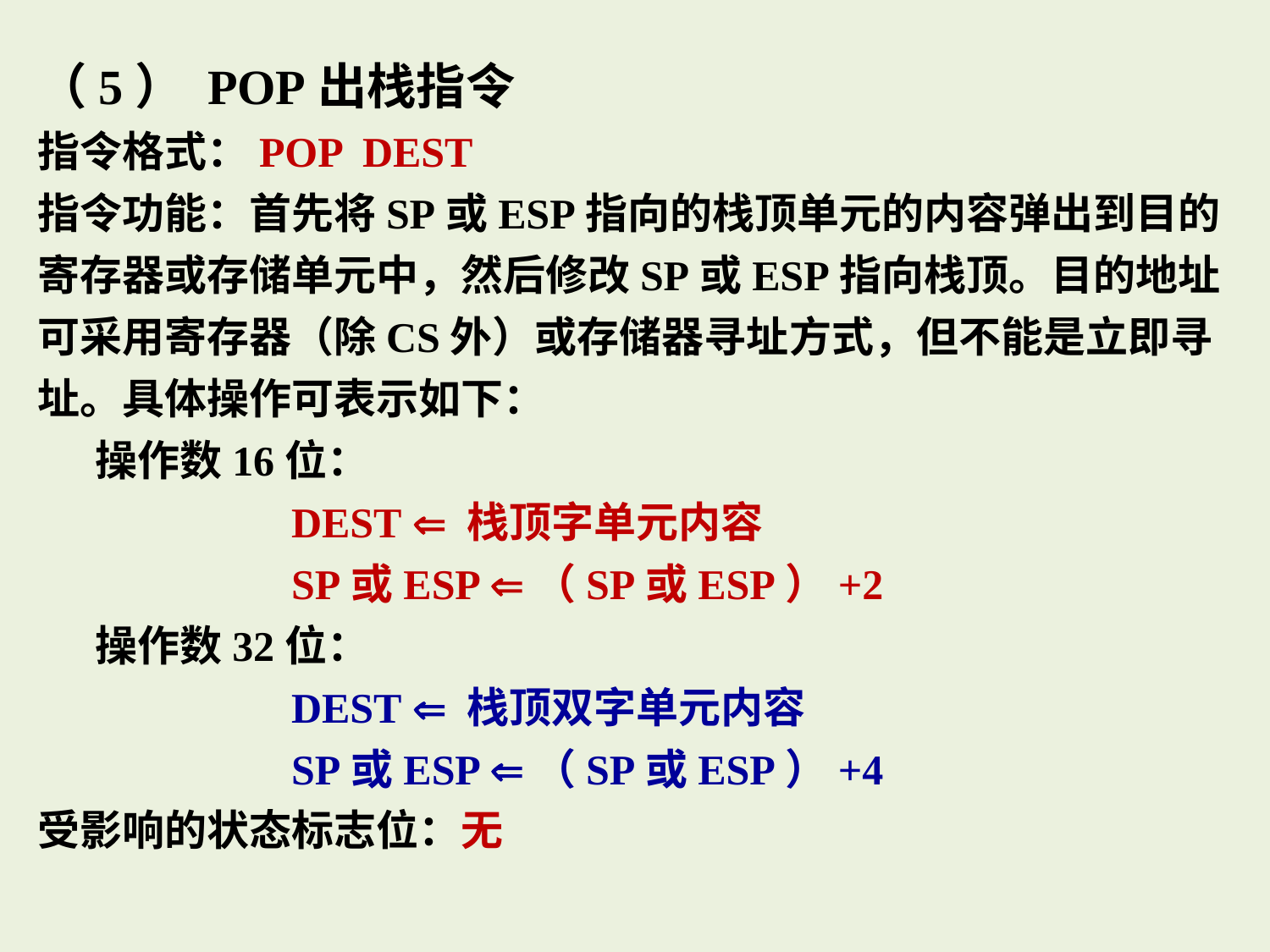

（5） POP出栈指令
指令格式：POP  DEST
指令功能：首先将SP或ESP指向的栈顶单元的内容弹出到目的寄存器或存储单元中，然后修改SP或ESP指向栈顶。目的地址可采用寄存器（除CS外）或存储器寻址方式，但不能是立即寻址。具体操作可表示如下：
     操作数16位：
		DEST ⇐ 栈顶字单元内容
		SP或ESP ⇐（SP或ESP）+2
     操作数32位：
		DEST ⇐ 栈顶双字单元内容
		SP或ESP ⇐（SP或ESP）+4
受影响的状态标志位：无
113